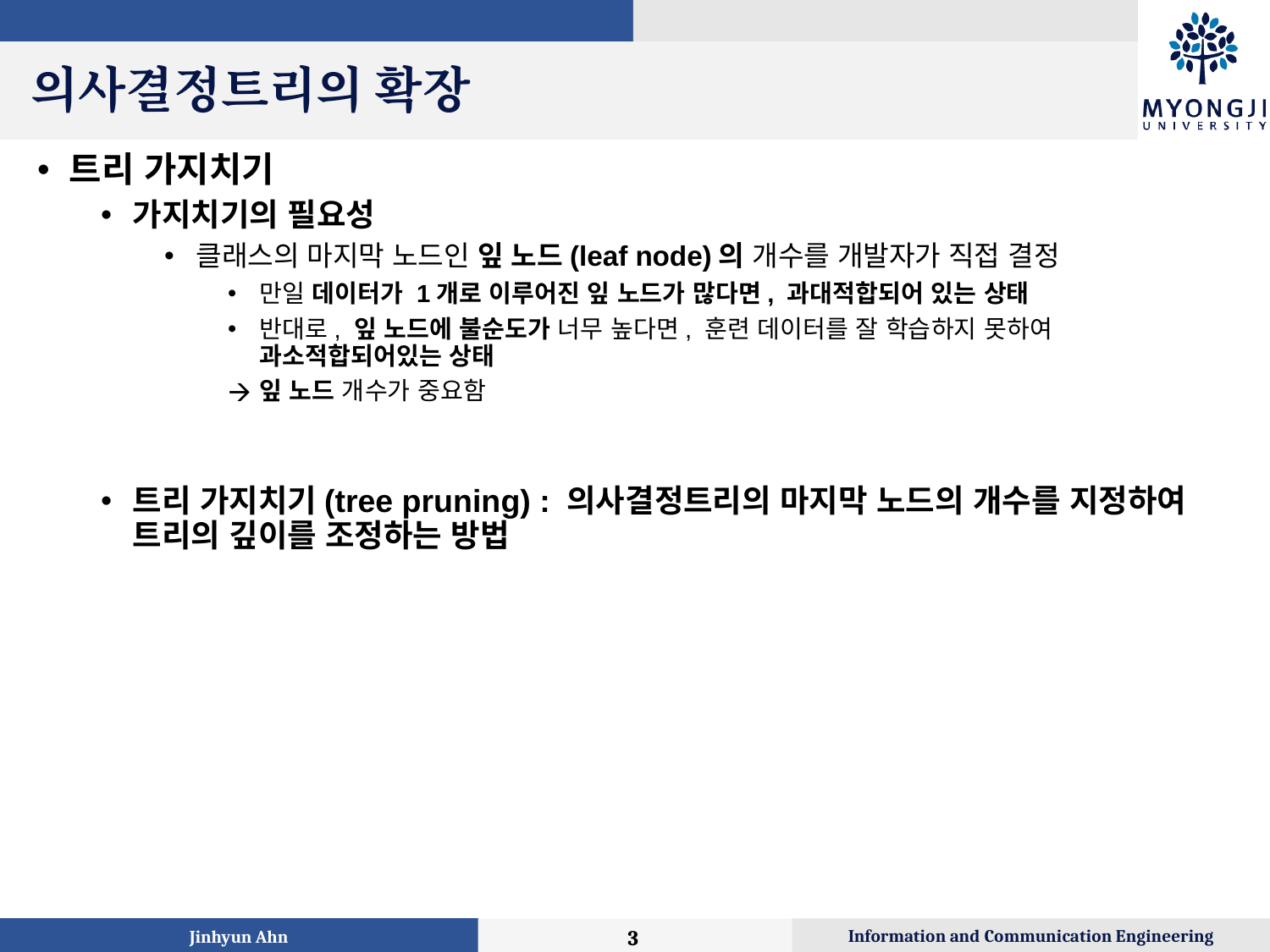

# 의사결정트리의 확장
트리 가지치기
가지치기의 필요성
클래스의 마지막 노드인 잎 노드(leaf node)의 개수를 개발자가 직접 결정
만일 데이터가 1개로 이루어진 잎 노드가 많다면, 과대적합되어 있는 상태
반대로, 잎 노드에 불순도가 너무 높다면, 훈련 데이터를 잘 학습하지 못하여 과소적합되어있는 상태
잎 노드 개수가 중요함

트리 가지치기(tree pruning) : 의사결정트리의 마지막 노드의 개수를 지정하여 트리의 깊이를 조정하는 방법

Jinhyun Ahn
3